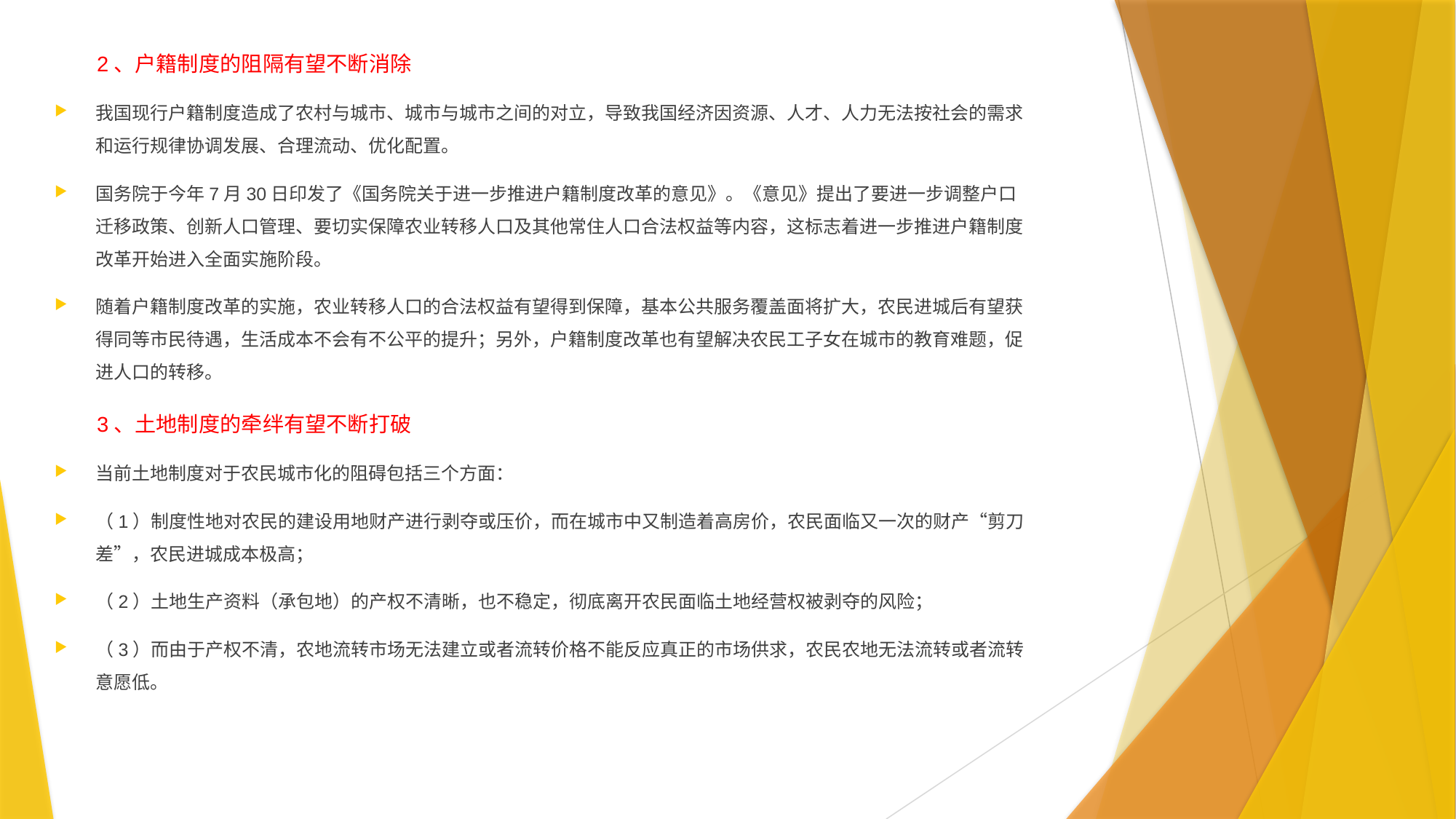

2、户籍制度的阻隔有望不断消除
我国现行户籍制度造成了农村与城市、城市与城市之间的对立，导致我国经济因资源、人才、人力无法按社会的需求和运行规律协调发展、合理流动、优化配置。
国务院于今年7月30日印发了《国务院关于进一步推进户籍制度改革的意见》。《意见》提出了要进一步调整户口迁移政策、创新人口管理、要切实保障农业转移人口及其他常住人口合法权益等内容，这标志着进一步推进户籍制度改革开始进入全面实施阶段。
随着户籍制度改革的实施，农业转移人口的合法权益有望得到保障，基本公共服务覆盖面将扩大，农民进城后有望获得同等市民待遇，生活成本不会有不公平的提升；另外，户籍制度改革也有望解决农民工子女在城市的教育难题，促进人口的转移。
       3、土地制度的牵绊有望不断打破
当前土地制度对于农民城市化的阻碍包括三个方面：
（1）制度性地对农民的建设用地财产进行剥夺或压价，而在城市中又制造着高房价，农民面临又一次的财产“剪刀差”，农民进城成本极高；
（2）土地生产资料（承包地）的产权不清晰，也不稳定，彻底离开农民面临土地经营权被剥夺的风险；
（3）而由于产权不清，农地流转市场无法建立或者流转价格不能反应真正的市场供求，农民农地无法流转或者流转意愿低。